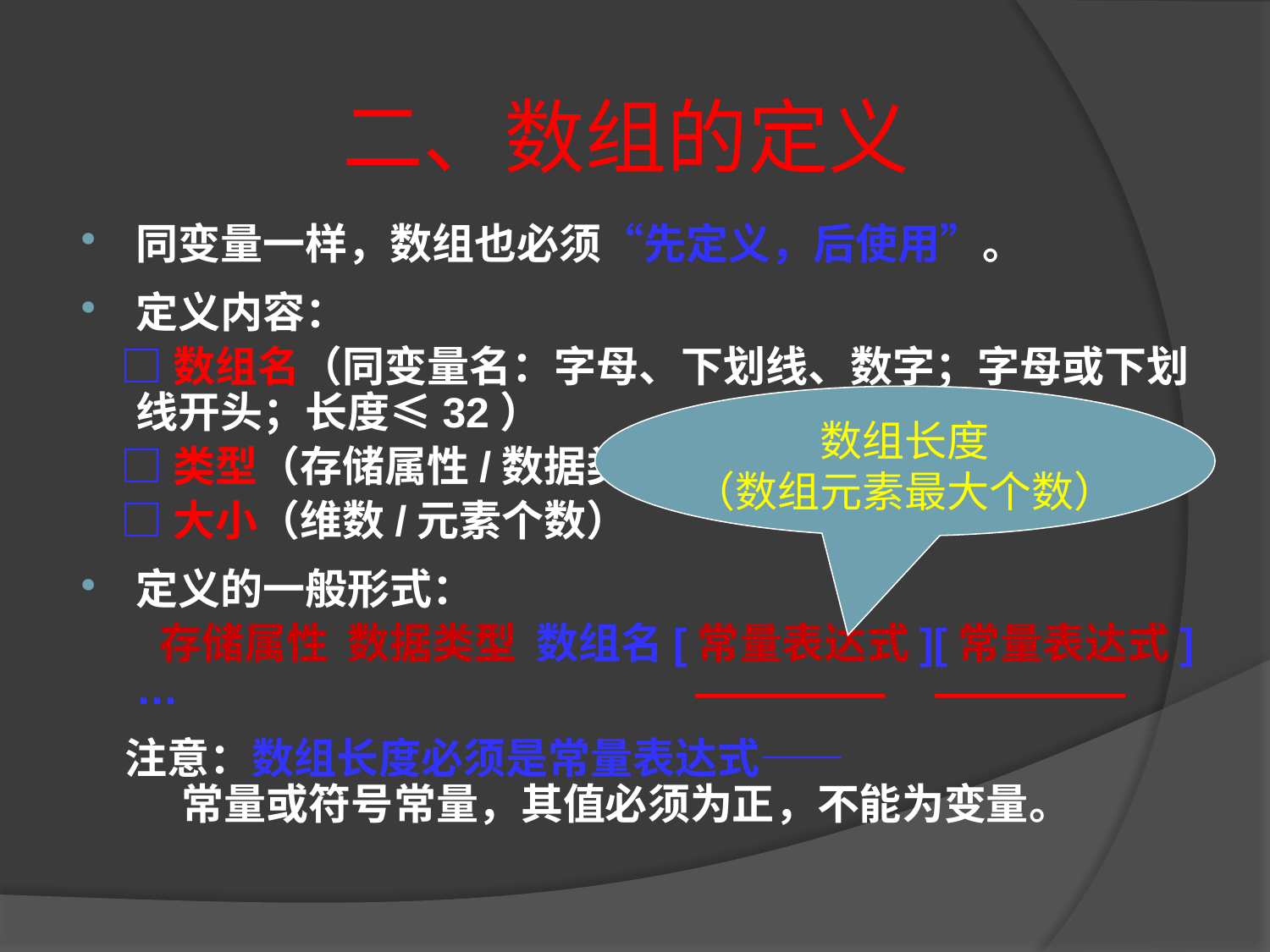

# 二、数组的定义
同变量一样，数组也必须“先定义，后使用”。
定义内容：
    □数组名（同变量名：字母、下划线、数字；字母或下划线开头；长度≤32）
    □类型（存储属性/数据类型）
    □大小（维数/元素个数）
定义的一般形式：
       存储属性  数据类型  数组名[常量表达式][常量表达式]…
　注意：数组长度必须是常量表达式——
　      常量或符号常量，其值必须为正，不能为变量。
数组长度
（数组元素最大个数）